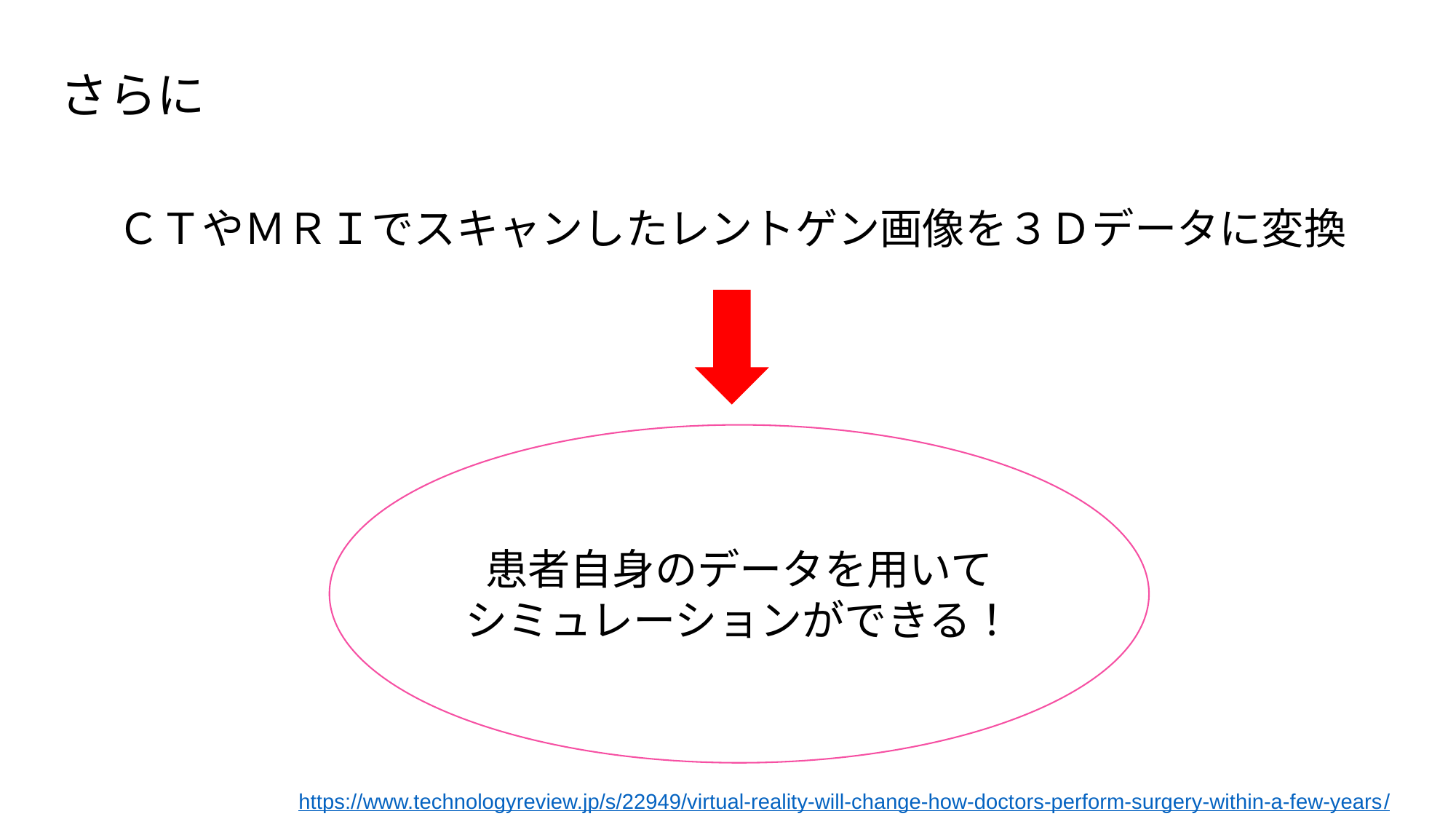

さらに
ＣＴやＭＲＩでスキャンしたレントゲン画像を３Ｄデータに変換

患者自身のデータを用いて
シミュレーションができる！
https://www.technologyreview.jp/s/22949/virtual-reality-will-change-how-doctors-perform-surgery-within-a-few-years/